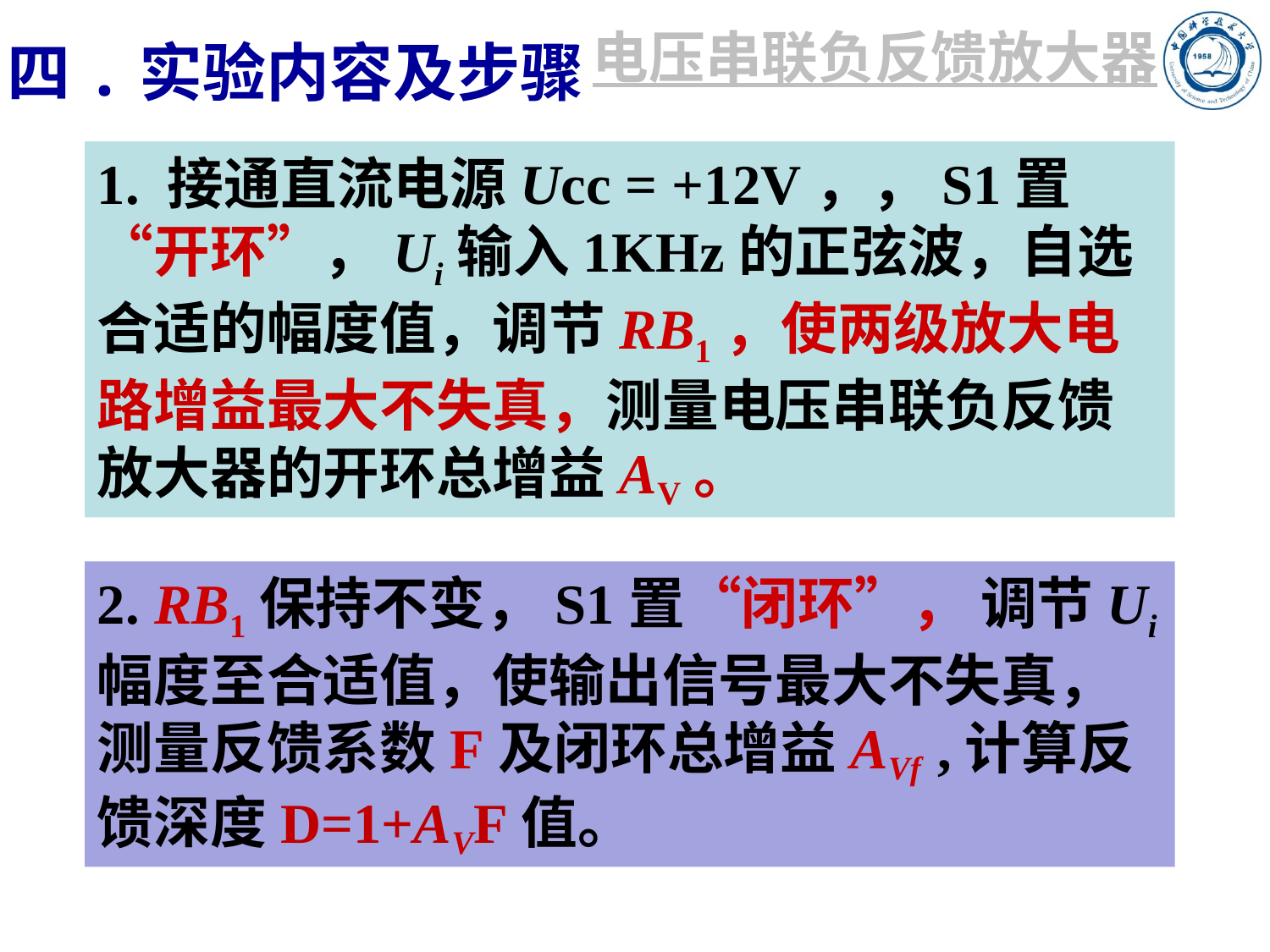

电压串联负反馈放大器
四.实验内容及步骤
1. 接通直流电源Ucc = +12V，，S1置“开环”，Ui输入1KHz的正弦波，自选合适的幅度值，调节RB1，使两级放大电路增益最大不失真，测量电压串联负反馈放大器的开环总增益AV。

2. RB1保持不变，S1置“闭环”， 调节Ui幅度至合适值，使输出信号最大不失真，测量反馈系数F及闭环总增益AVf  ,计算反馈深度D=1+AVF值。